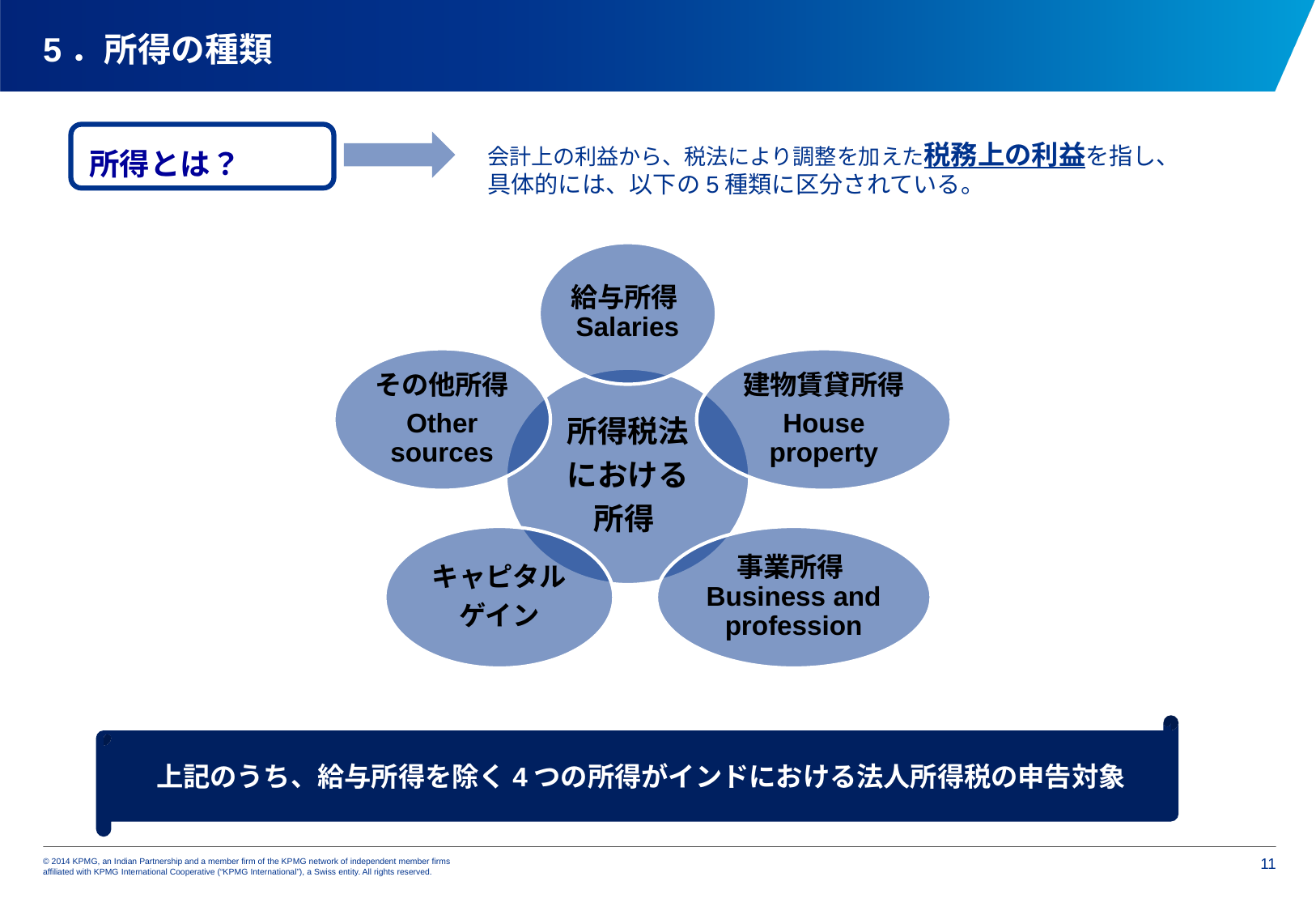

# 5．所得の種類

所得とは？

会計上の利益から、税法により調整を加えた税務上の利益を指し、
具体的には、以下の5種類に区分されている。
所得税法
における
所得
給与所得Salaries
建物賃貸所得
House property
事業所得Business and profession
キャピタル
ゲイン
その他所得
Other sources
上記のうち、給与所得を除く4つの所得がインドにおける法人所得税の申告対象
11